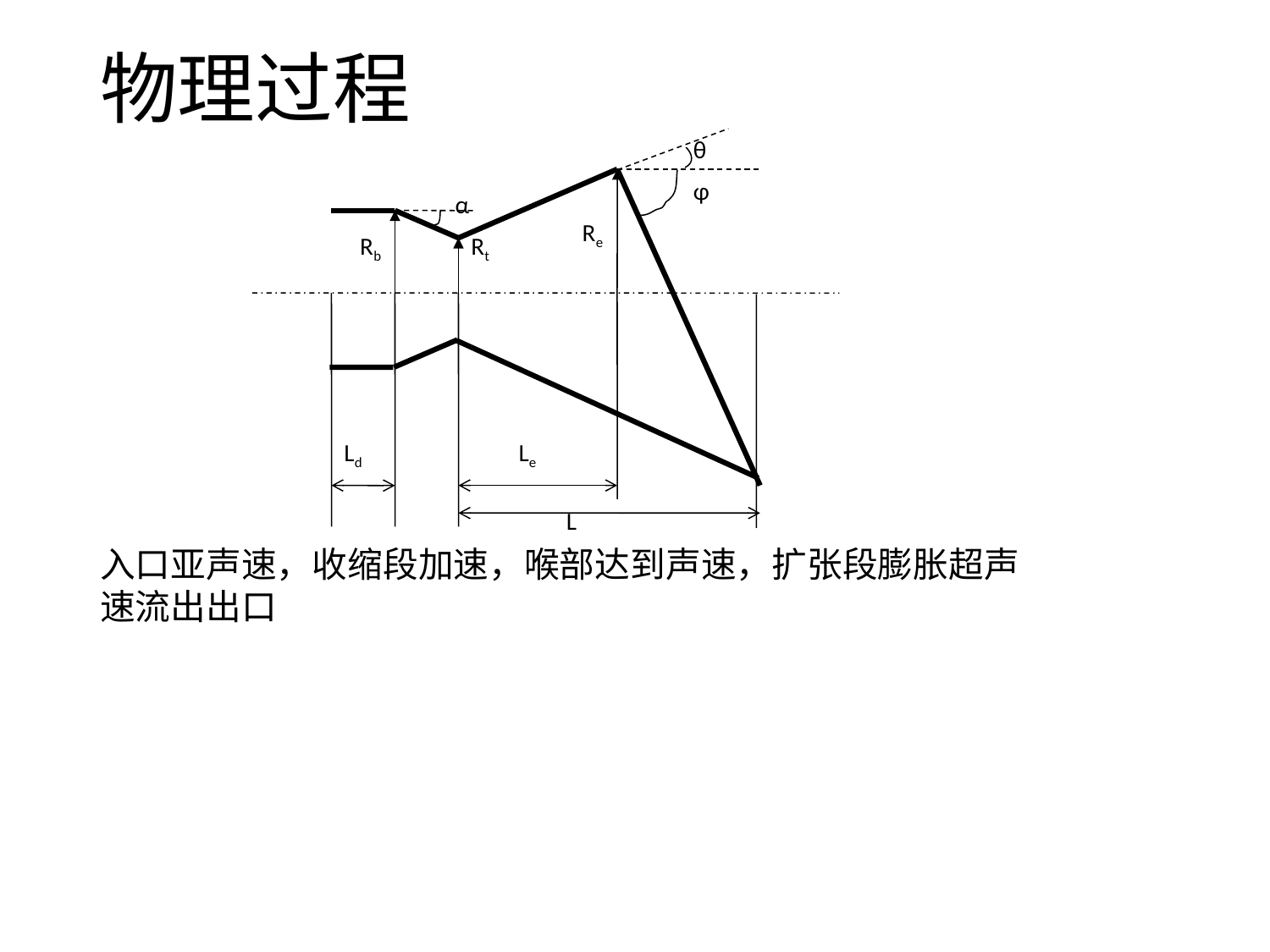

# 物理过程

θ

φ

α

Re
Rb
Rt
Ld
Le
L

入口亚声速，收缩段加速，喉部达到声速，扩张段膨胀超声速流出出口